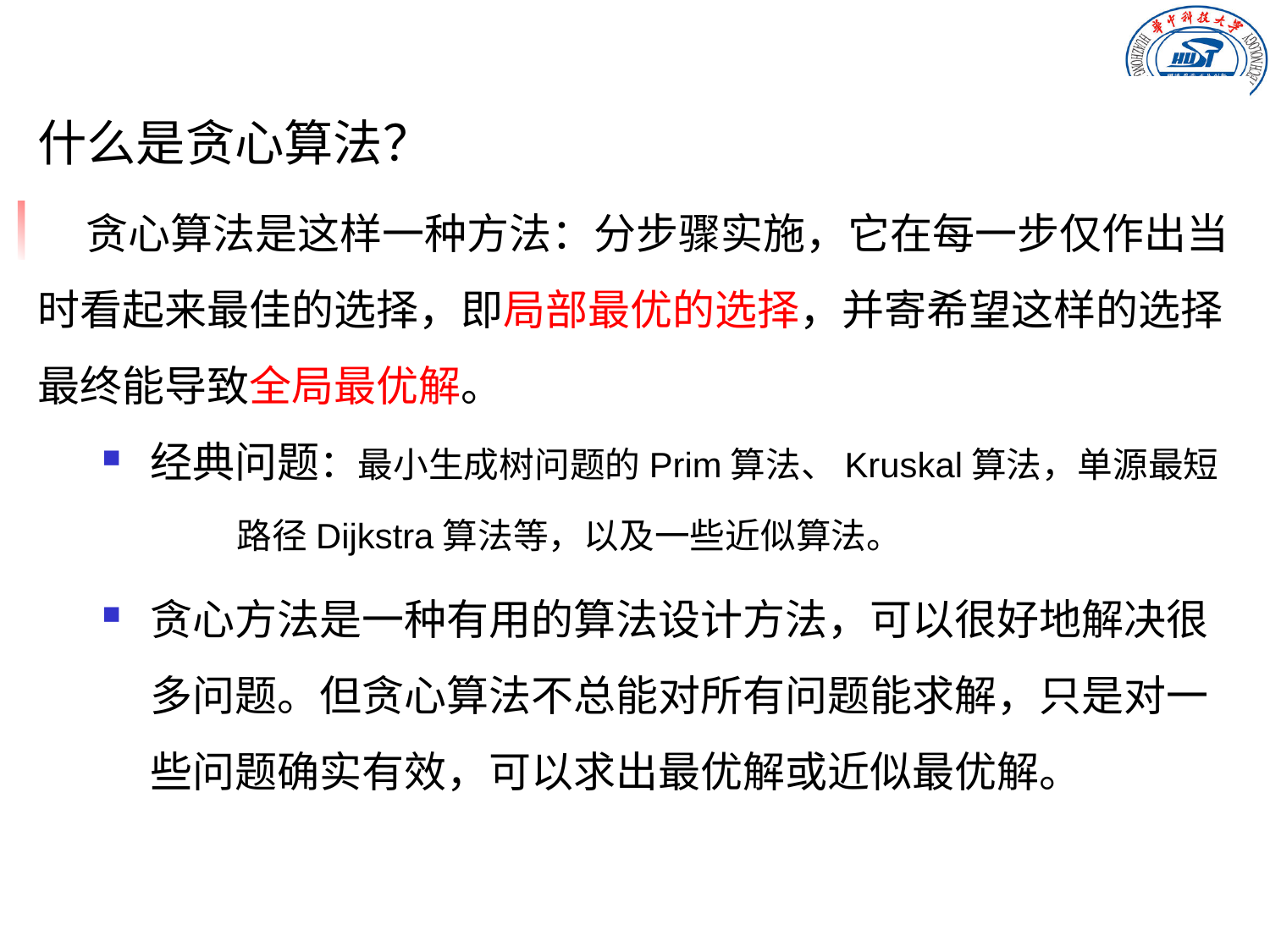

什么是贪心算法？
    贪心算法是这样一种方法：分步骤实施，它在每一步仅作出当时看起来最佳的选择，即局部最优的选择，并寄希望这样的选择最终能导致全局最优解。
经典问题：最小生成树问题的Prim算法、Kruskal算法，单源最短
             路径Dijkstra算法等，以及一些近似算法。
贪心方法是一种有用的算法设计方法，可以很好地解决很多问题。但贪心算法不总能对所有问题能求解，只是对一些问题确实有效，可以求出最优解或近似最优解。